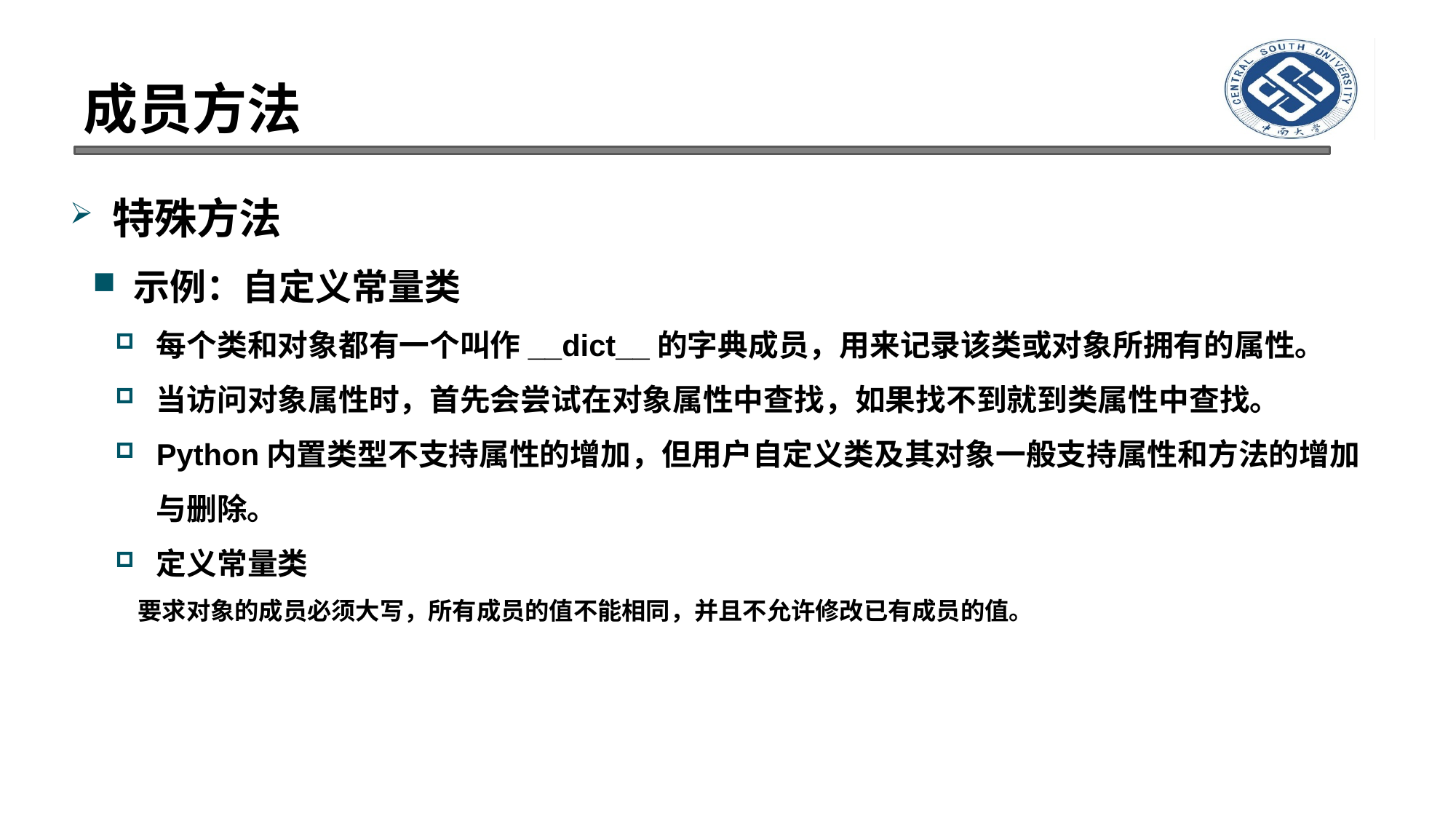

# 成员方法
特殊方法
示例：自定义常量类
每个类和对象都有一个叫作__dict__的字典成员，用来记录该类或对象所拥有的属性。
当访问对象属性时，首先会尝试在对象属性中查找，如果找不到就到类属性中查找。
Python内置类型不支持属性的增加，但用户自定义类及其对象一般支持属性和方法的增加与删除。
定义常量类
要求对象的成员必须大写，所有成员的值不能相同，并且不允许修改已有成员的值。